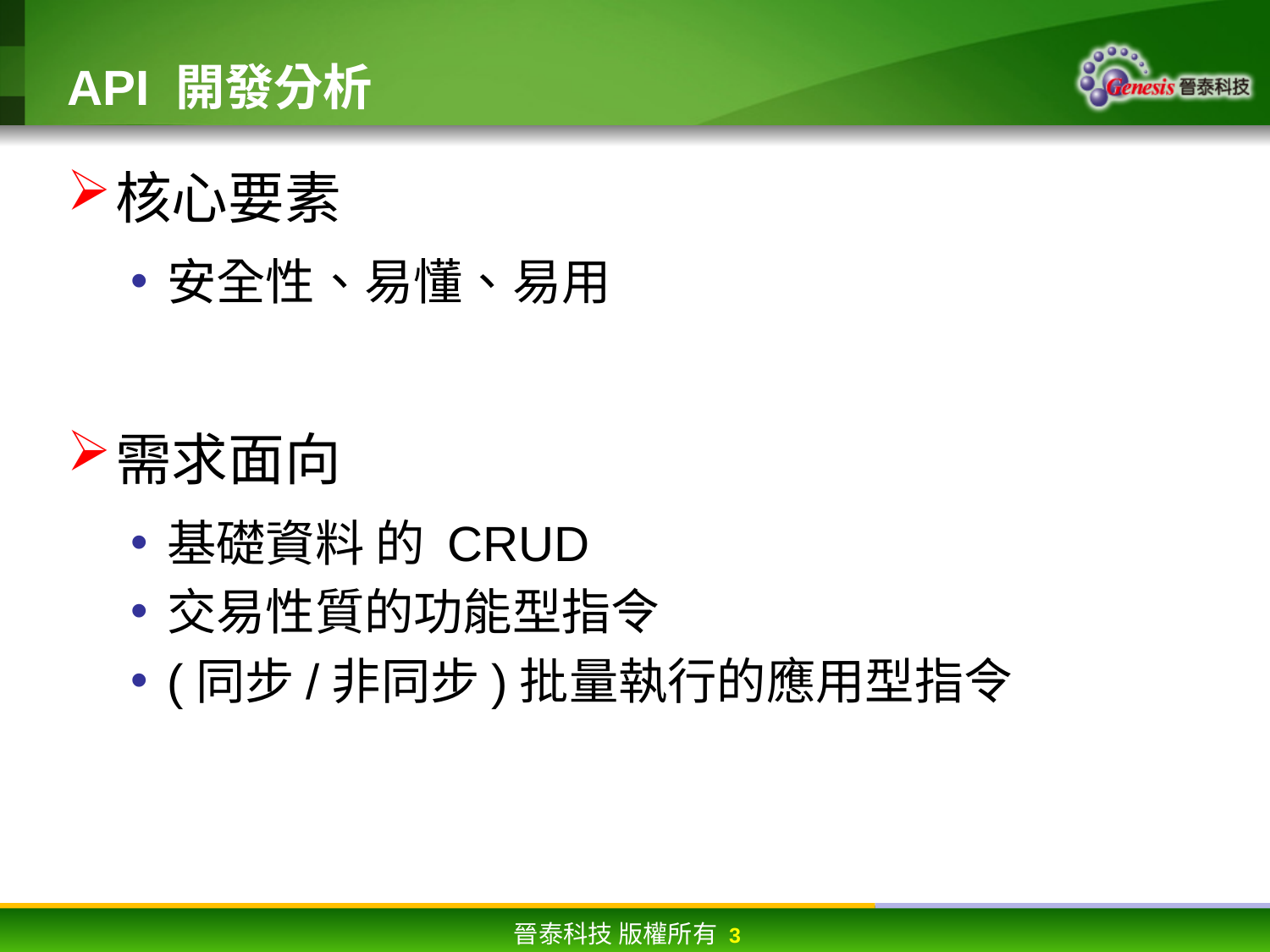

# API 開發分析

核心要素
安全性、易懂、易用

需求面向
基礎資料 的 CRUD
交易性質的功能型指令
(同步/非同步)批量執行的應用型指令

年度工作目標